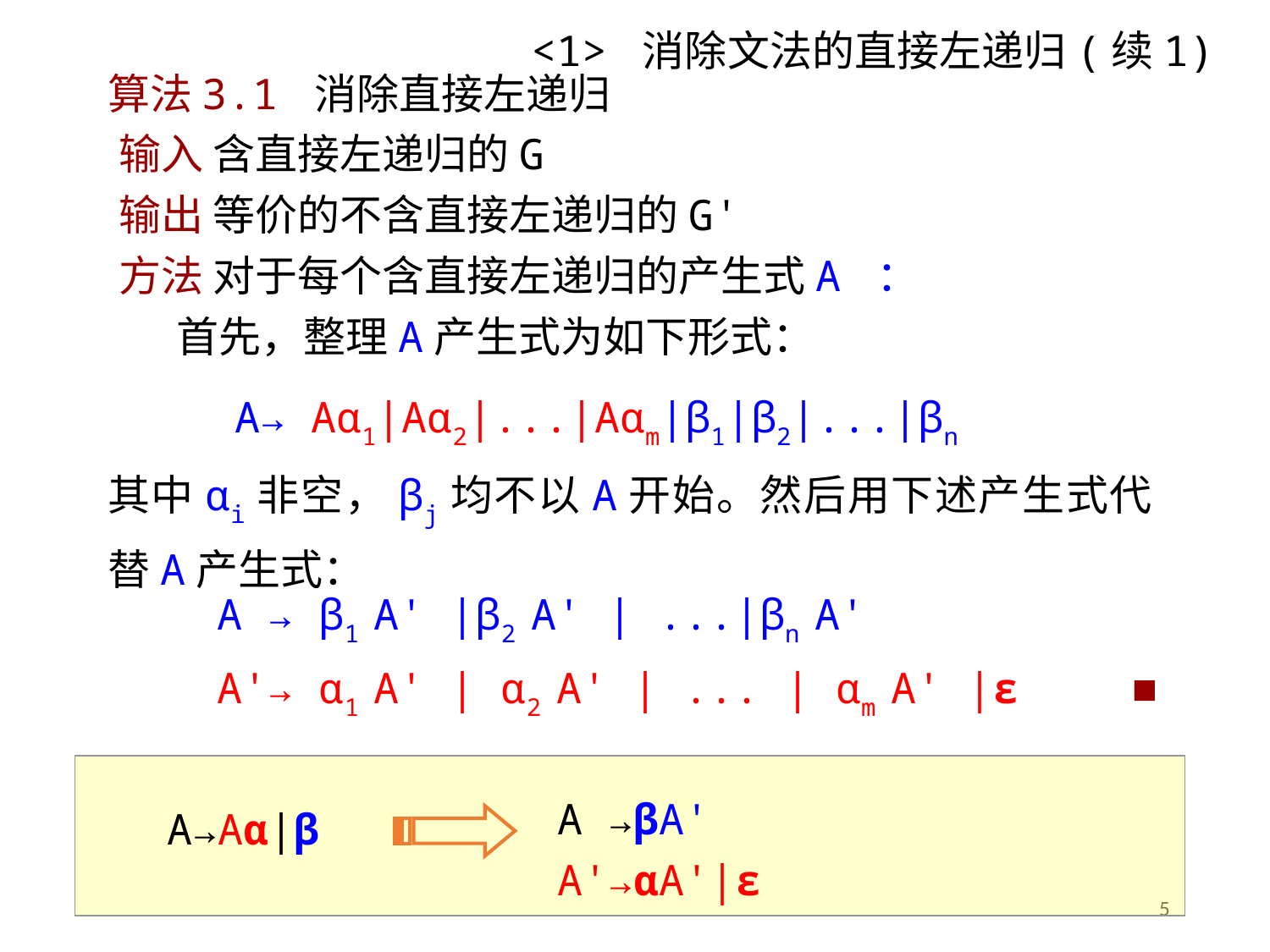

# <1> 消除文法的直接左递归(续1)
算法3.1 消除直接左递归
输入 含直接左递归的G
输出 等价的不含直接左递归的G'
方法 对于每个含直接左递归的产生式A ：
     首先，整理A产生式为如下形式：
	A→ Aα1|Aα2|...|Aαm|β1|β2|...|βn
其中αi非空，βj均不以A开始。然后用下述产生式代替A产生式：
A → β1 A' |β2 A' | ...|βn A'
A'→ α1 A' | α2 A' | ... | αm A' |ε	 ■

A →βA'
A'→αA'|ε
A→Aα|β

5